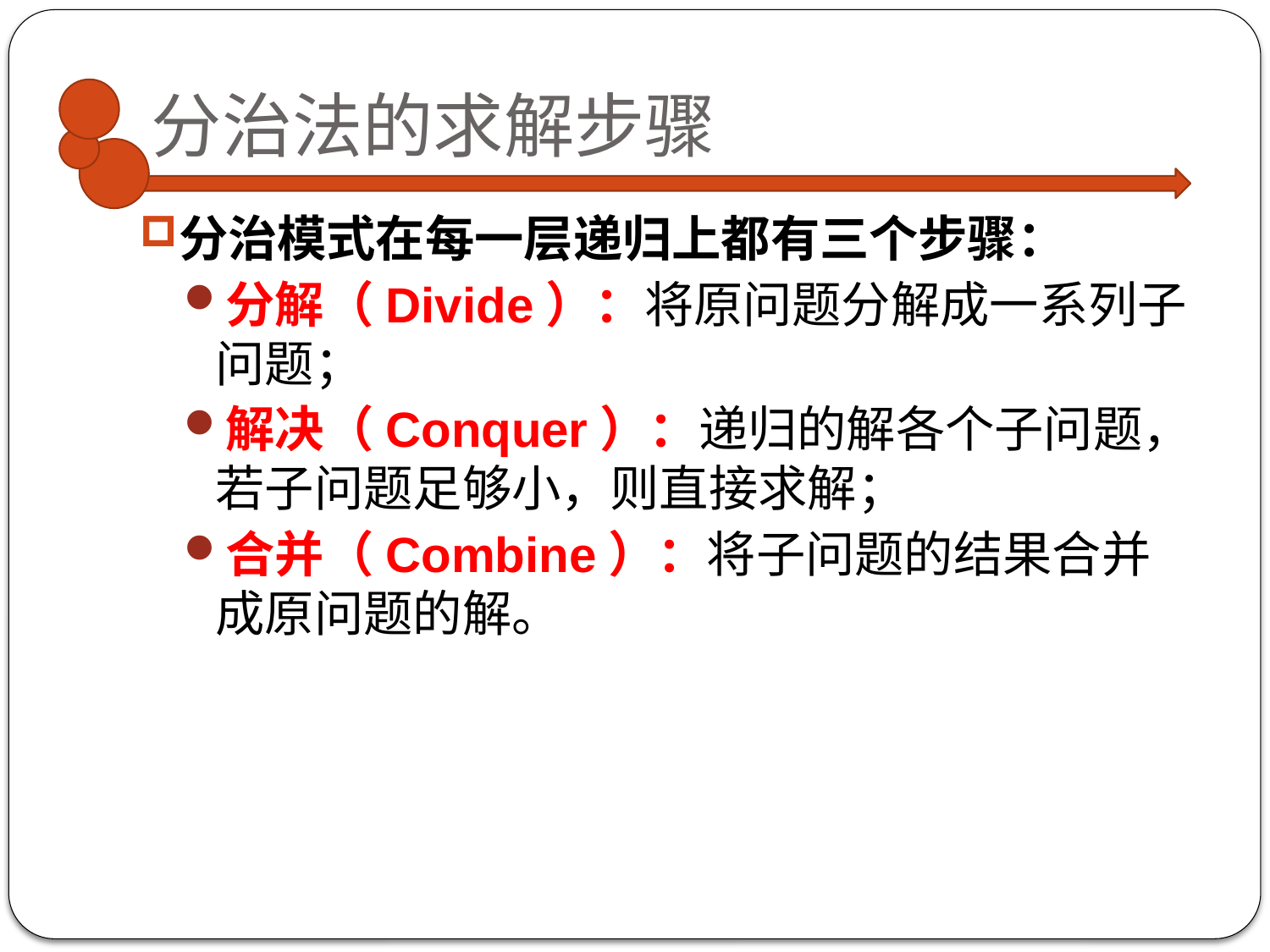

# 分治法的求解步骤
分治模式在每一层递归上都有三个步骤：
分解（Divide）：将原问题分解成一系列子问题；
解决（Conquer）：递归的解各个子问题，若子问题足够小，则直接求解；
合并（Combine）：将子问题的结果合并成原问题的解。